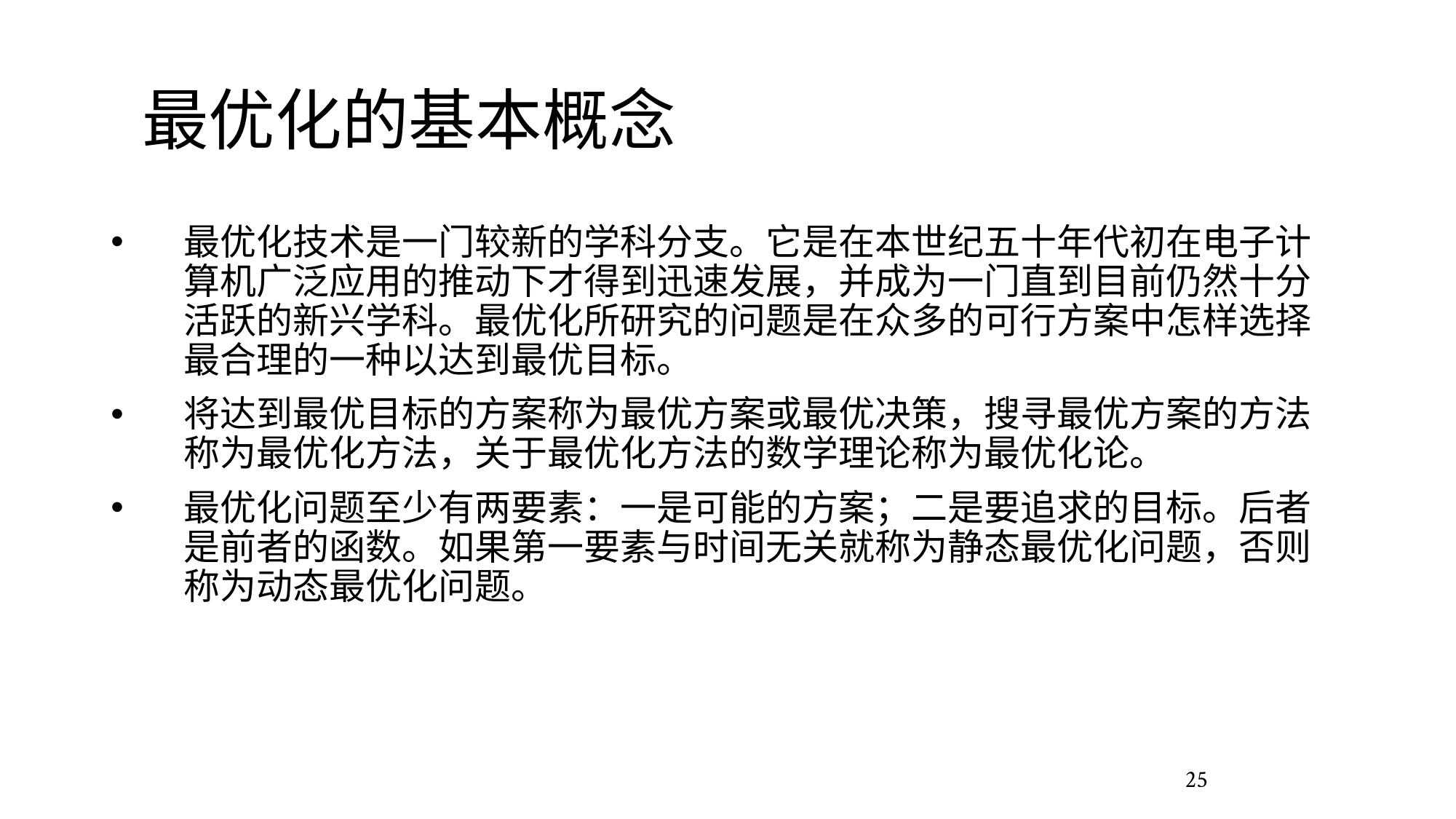

# 最优化的基本概念
最优化技术是一门较新的学科分支。它是在本世纪五十年代初在电子计算机广泛应用的推动下才得到迅速发展，并成为一门直到目前仍然十分活跃的新兴学科。最优化所研究的问题是在众多的可行方案中怎样选择最合理的一种以达到最优目标。
将达到最优目标的方案称为最优方案或最优决策，搜寻最优方案的方法称为最优化方法，关于最优化方法的数学理论称为最优化论。
最优化问题至少有两要素：一是可能的方案；二是要追求的目标。后者是前者的函数。如果第一要素与时间无关就称为静态最优化问题，否则称为动态最优化问题。
25